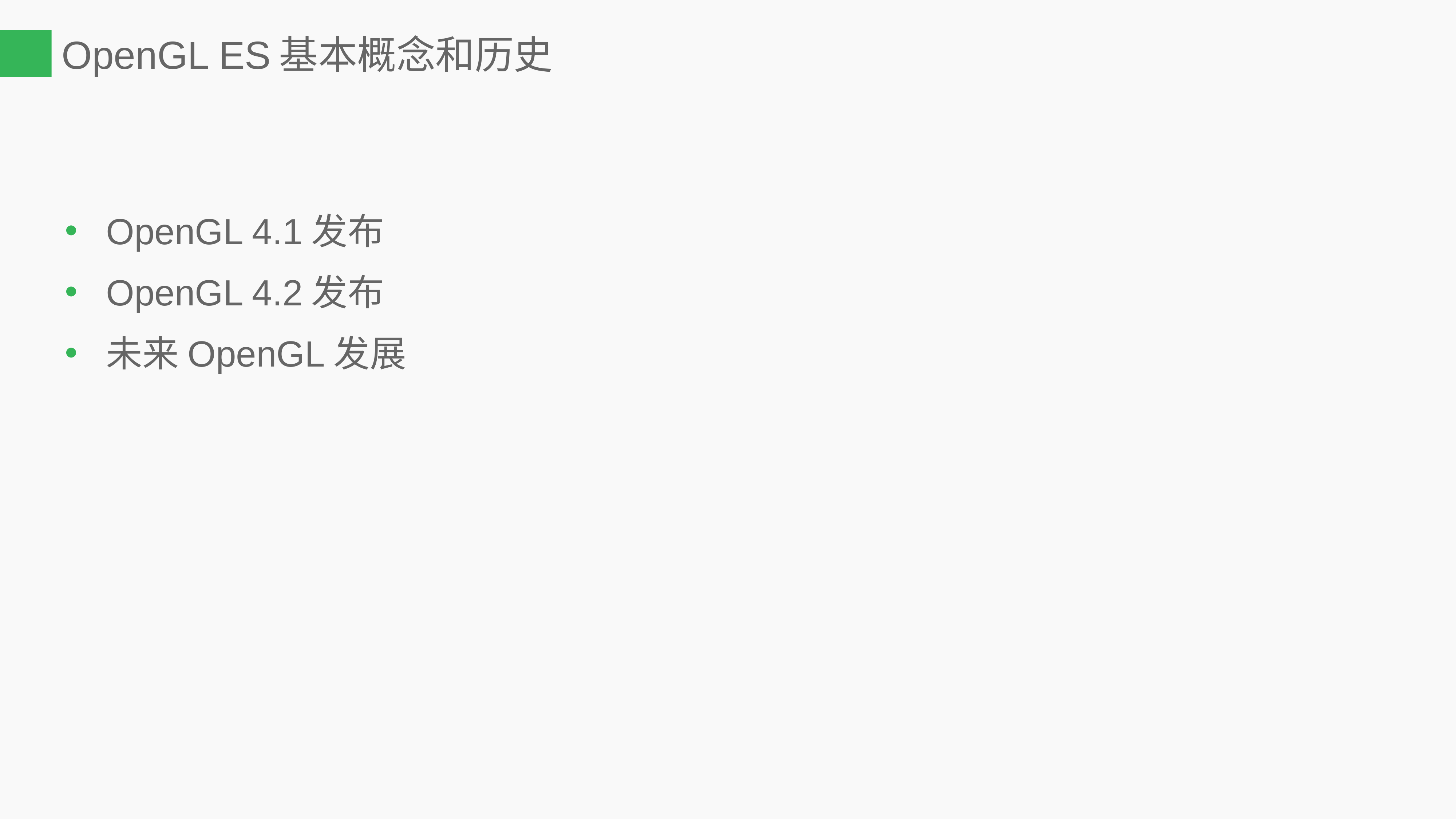

# OpenGL ES基本概念和历史
OpenGL 4.1发布
OpenGL 4.2发布
未来OpenGL发展